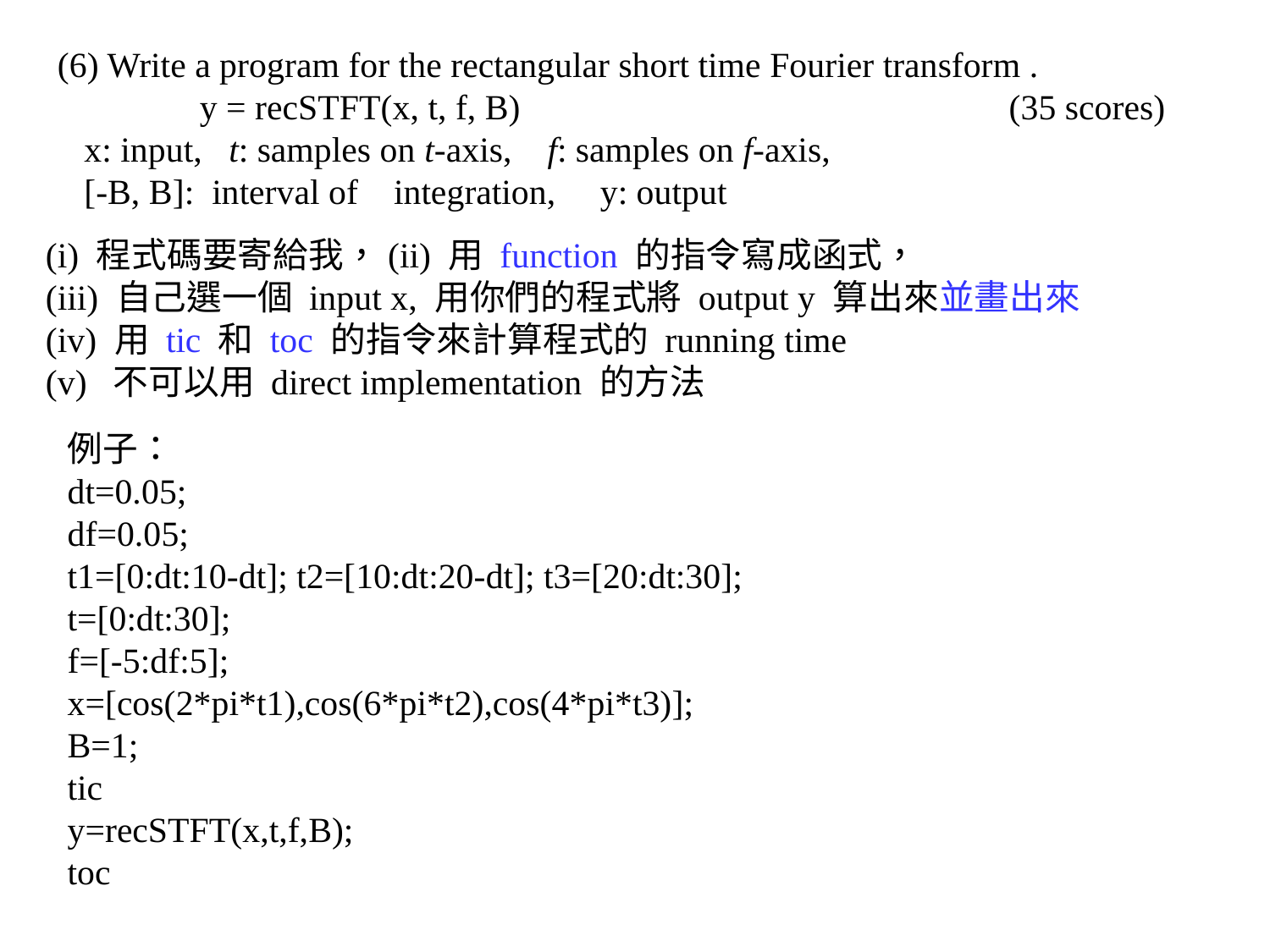

(6) Write a program for the rectangular short time Fourier transform .
                y = recSTFT(x, t, f, B)                                                       (35 scores)
   x: input,   t: samples on t-axis,    f: samples on f-axis,
   [-B, B]:  interval of    integration,     y: output
(i) 程式碼要寄給我，(ii) 用 function 的指令寫成函式，
(iii) 自己選一個 input x, 用你們的程式將 output y 算出來並畫出來
(iv) 用 tic 和 toc 的指令來計算程式的 running time
(v)  不可以用 direct implementation 的方法
例子：
dt=0.05;
df=0.05;
t1=[0:dt:10-dt]; t2=[10:dt:20-dt]; t3=[20:dt:30];
t=[0:dt:30];
f=[-5:df:5];
x=[cos(2*pi*t1),cos(6*pi*t2),cos(4*pi*t3)];
B=1;
tic
y=recSTFT(x,t,f,B);
toc